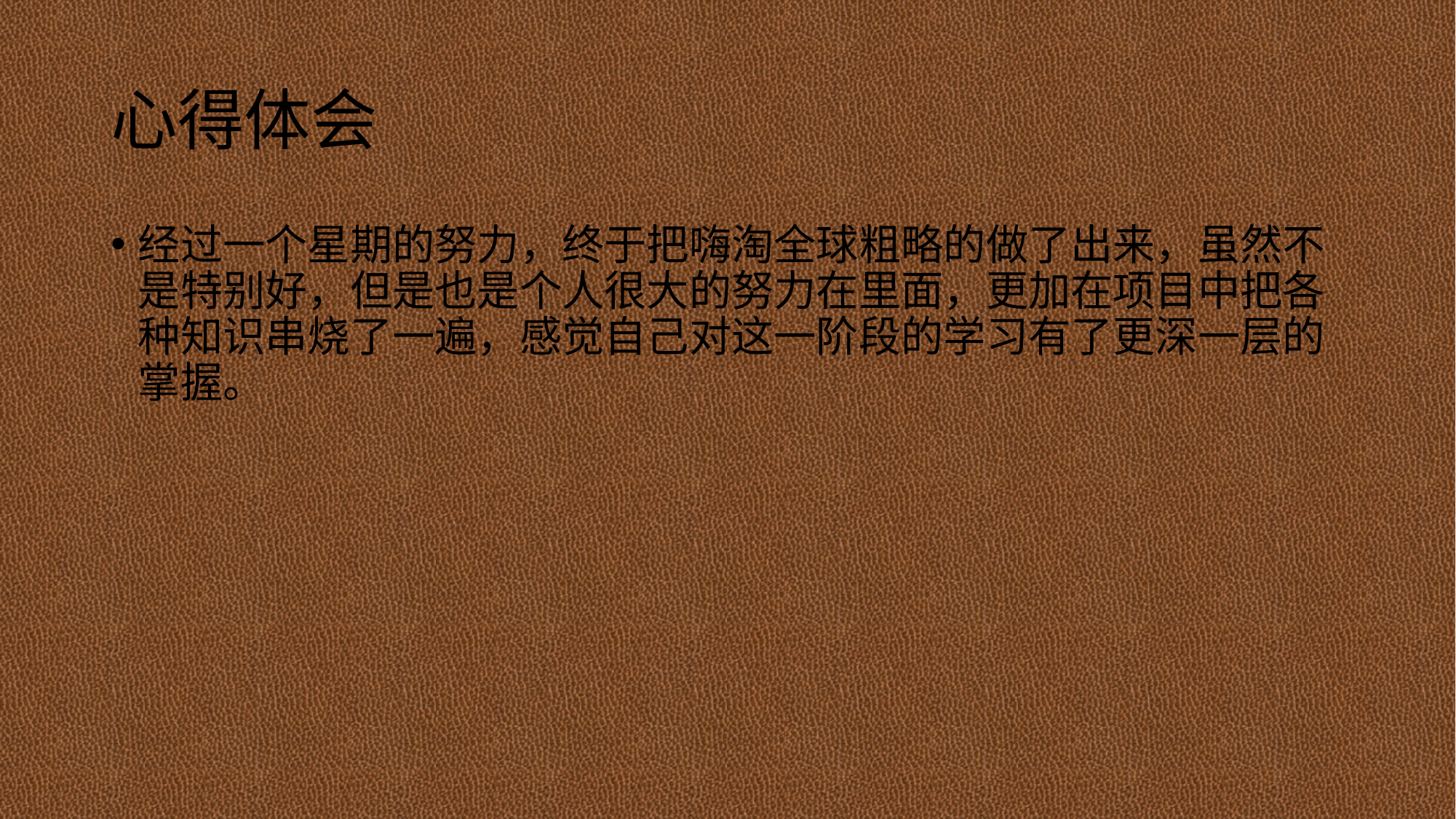

# 心得体会
经过一个星期的努力，终于把嗨淘全球粗略的做了出来，虽然不是特别好，但是也是个人很大的努力在里面，更加在项目中把各种知识串烧了一遍，感觉自己对这一阶段的学习有了更深一层的掌握。